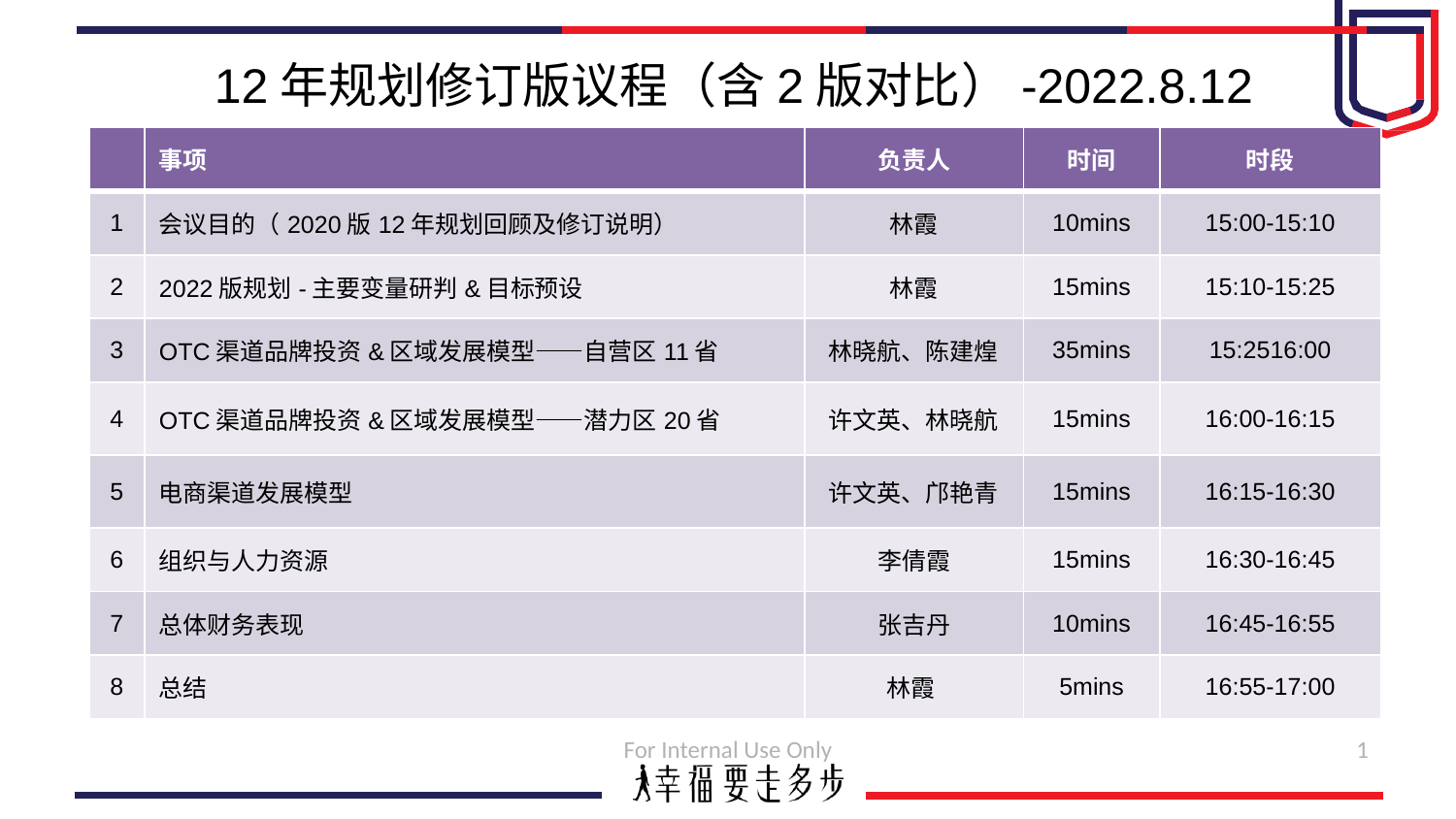

12年规划修订版议程（含2版对比）-2022.8.12
|  | 事项 | 负责人 | 时间 | 时段 |
| --- | --- | --- | --- | --- |
| 1 | 会议目的（2020版12年规划回顾及修订说明） | 林霞 | 10mins | 15:00-15:10 |
| 2 | 2022版规划-主要变量研判&目标预设 | 林霞 | 15mins | 15:10-15:25 |
| 3 | OTC渠道品牌投资&区域发展模型——自营区11省 | 林晓航、陈建煌 | 35mins | 15:2516:00 |
| 4 | OTC渠道品牌投资&区域发展模型——潜力区20省 | 许文英、林晓航 | 15mins | 16:00-16:15 |
| 5 | 电商渠道发展模型 | 许文英、邝艳青 | 15mins | 16:15-16:30 |
| 6 | 组织与人力资源 | 李倩霞 | 15mins | 16:30-16:45 |
| 7 | 总体财务表现 | 张吉丹 | 10mins | 16:45-16:55 |
| 8 | 总结 | 林霞 | 5mins | 16:55-17:00 |
For Internal Use Only
1